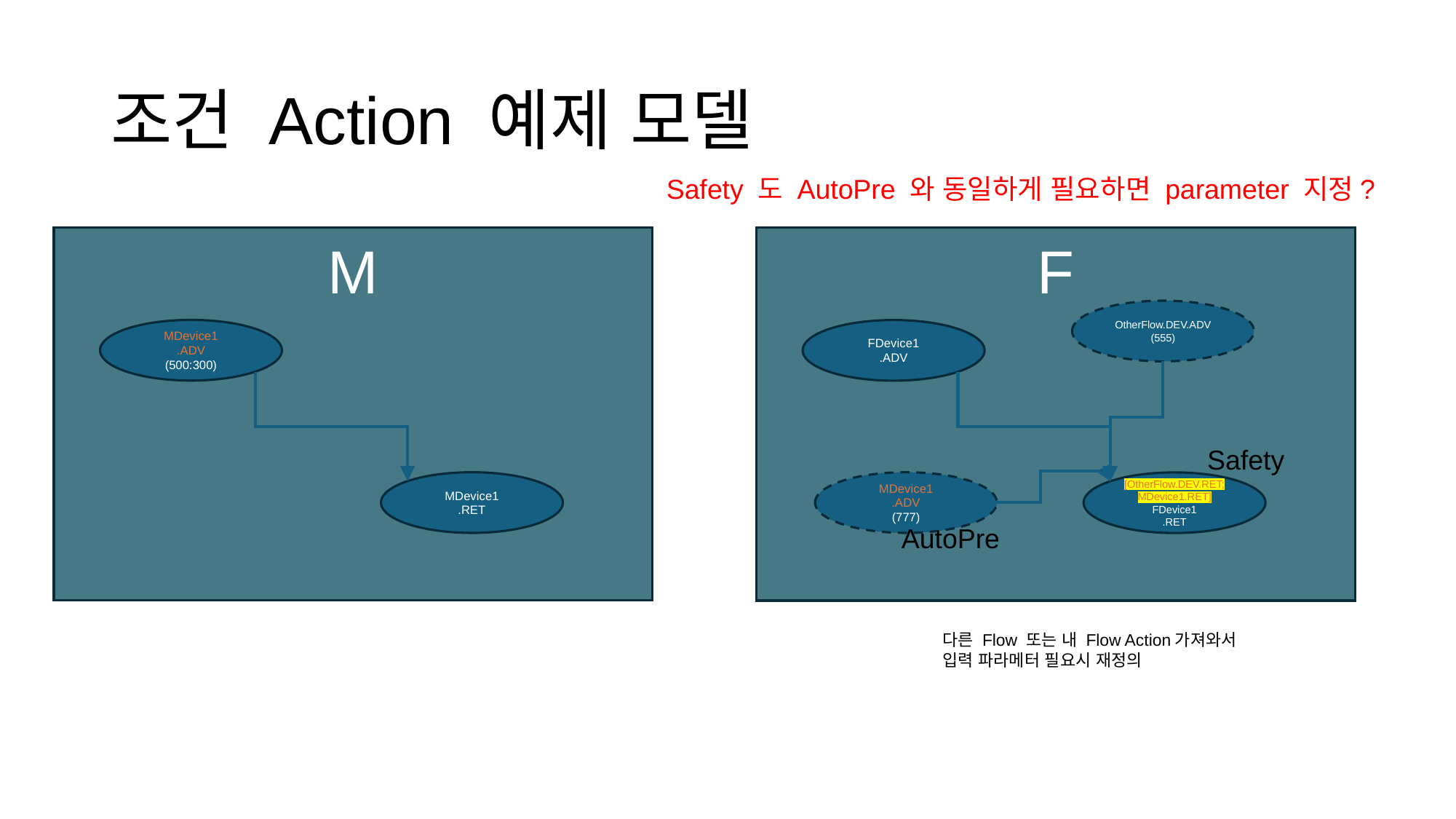

# 조건 Action 예제 모델
Safety 도 AutoPre 와 동일하게 필요하면 parameter 지정?
M
MDevice1
.ADV
(500:300)
MDevice1
.RET
F
OtherFlow.DEV.ADV
(555)
FDevice1
.ADV
Safety
MDevice1
.ADV
(777)
[OtherFlow.DEV.RET;
MDevice1.RET]
FDevice1
.RET
AutoPre
다른 Flow 또는 내 Flow Action가져와서
입력 파라메터 필요시 재정의